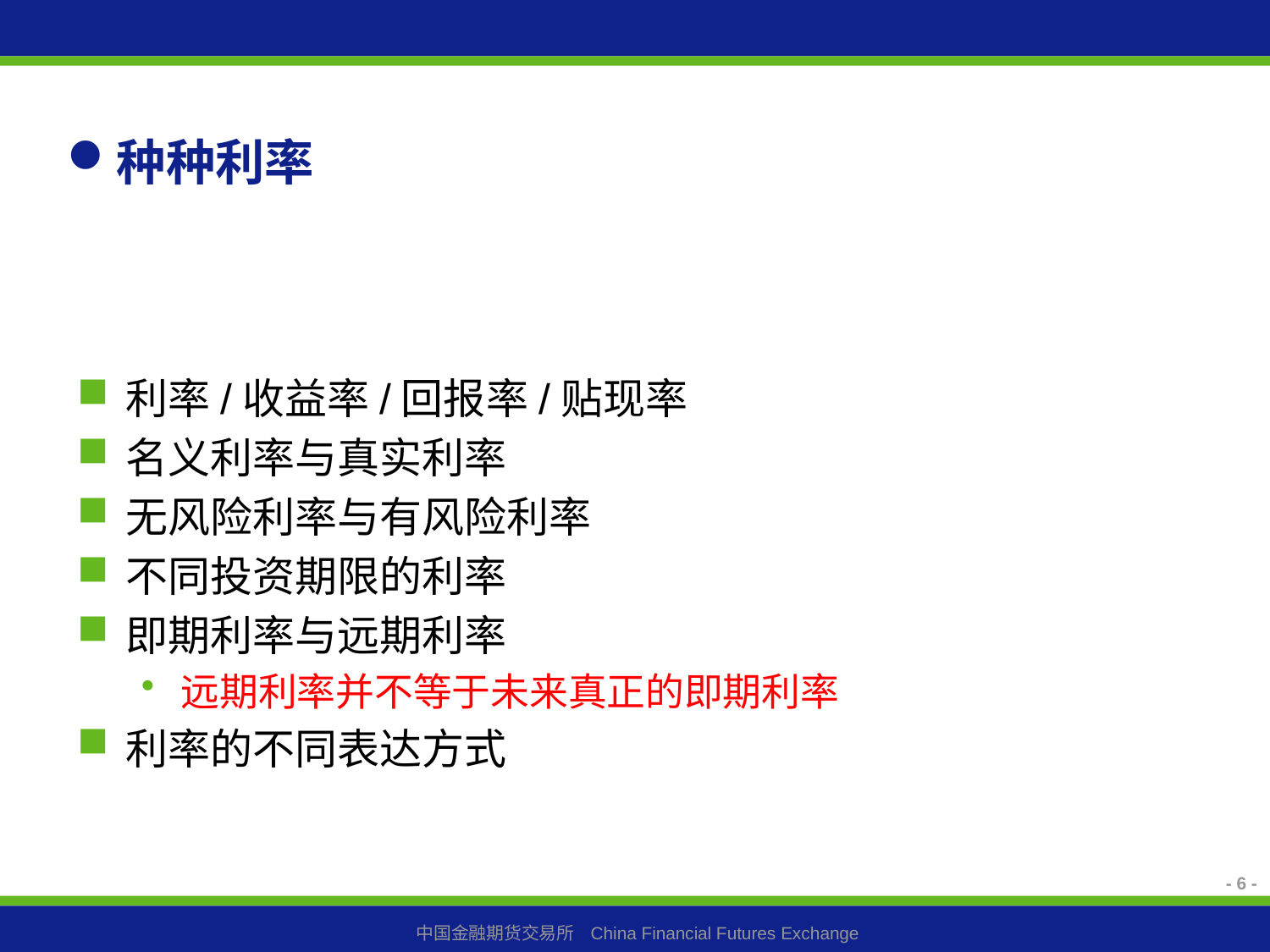

# 种种利率

利率/收益率/回报率/贴现率
名义利率与真实利率
无风险利率与有风险利率
不同投资期限的利率
即期利率与远期利率
远期利率并不等于未来真正的即期利率
利率的不同表达方式

6